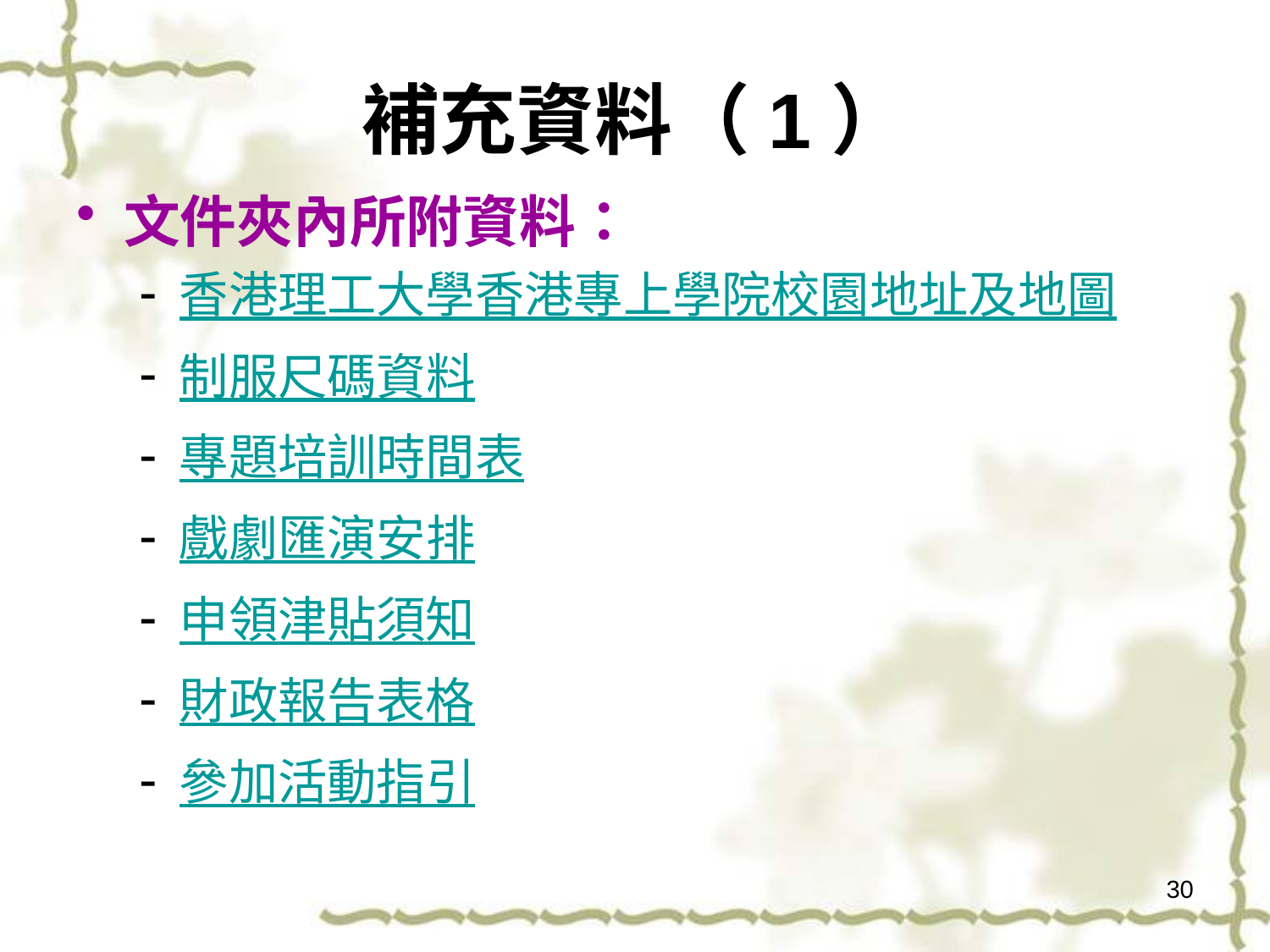

# 補充資料（1）
文件夾內所附資料：
香港理工大學香港專上學院校園地址及地圖
制服尺碼資料
專題培訓時間表
戲劇匯演安排
申領津貼須知
財政報告表格
參加活動指引

30